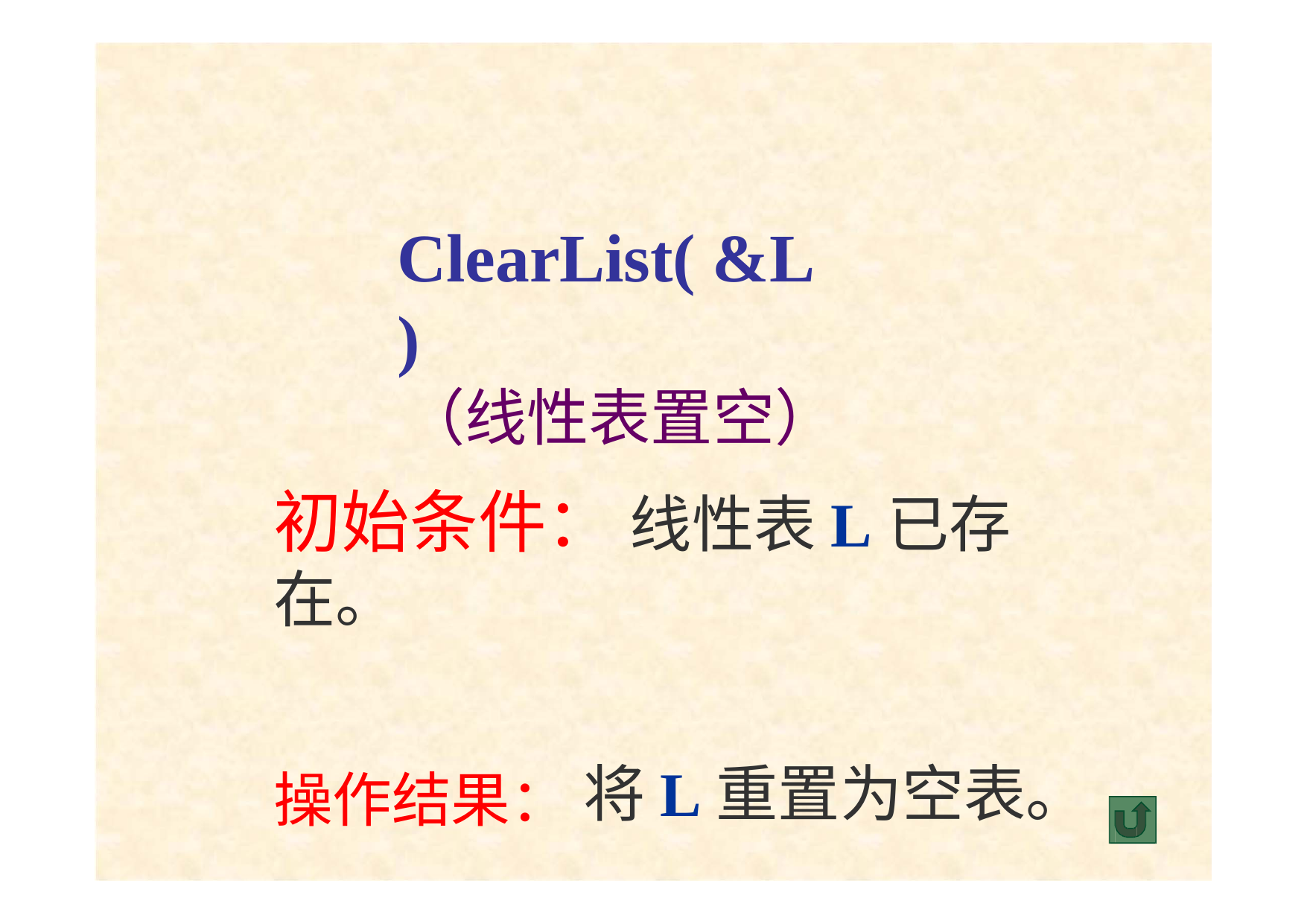

# ClearList( &L )
（线性表置空）
初始条件： 线性表L已存在。

操作结果： 将L重置为空表。